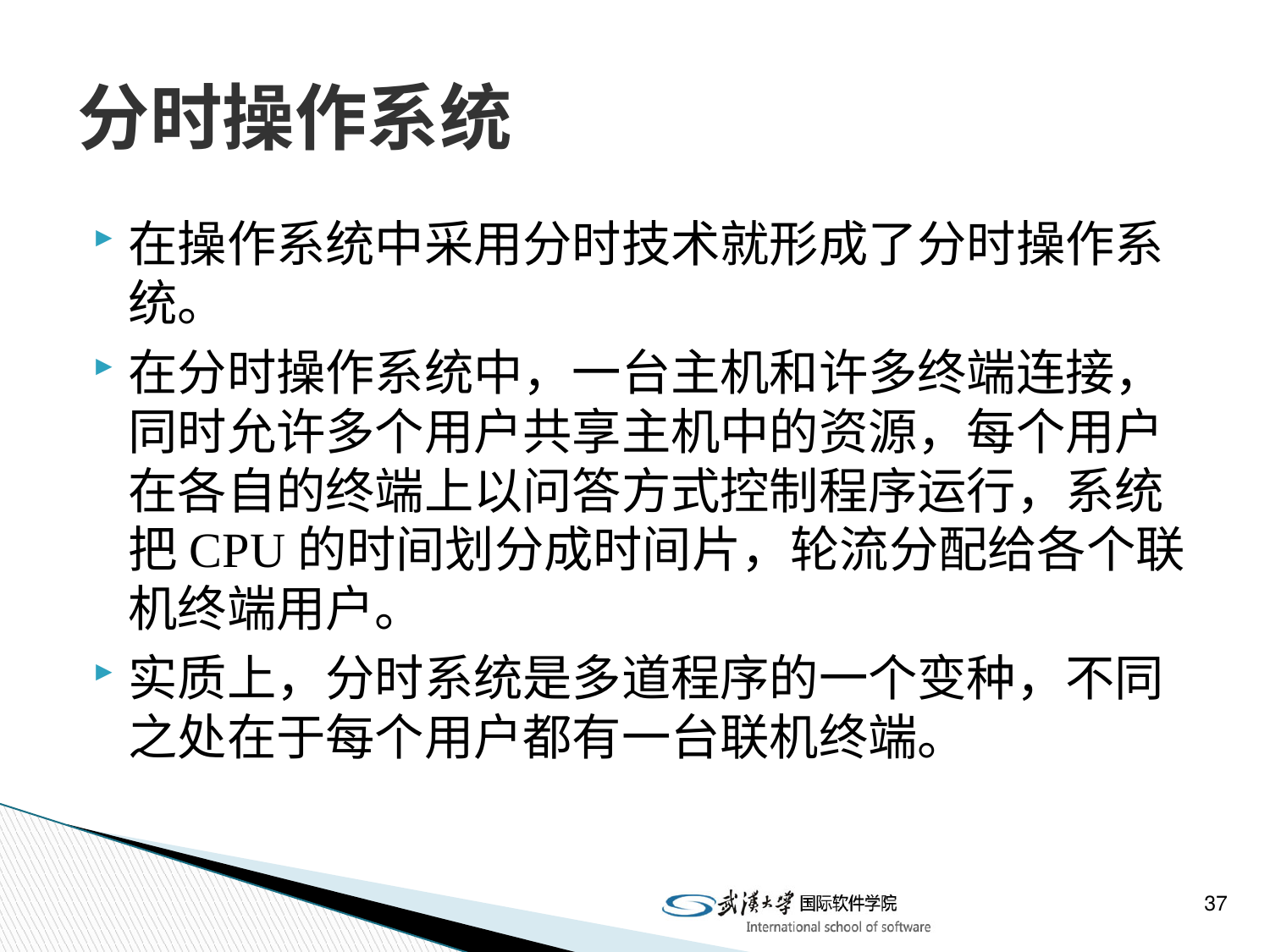

# 分时操作系统
在操作系统中采用分时技术就形成了分时操作系统。
在分时操作系统中，一台主机和许多终端连接，同时允许多个用户共享主机中的资源，每个用户在各自的终端上以问答方式控制程序运行，系统把CPU的时间划分成时间片，轮流分配给各个联机终端用户。
实质上，分时系统是多道程序的一个变种，不同之处在于每个用户都有一台联机终端。